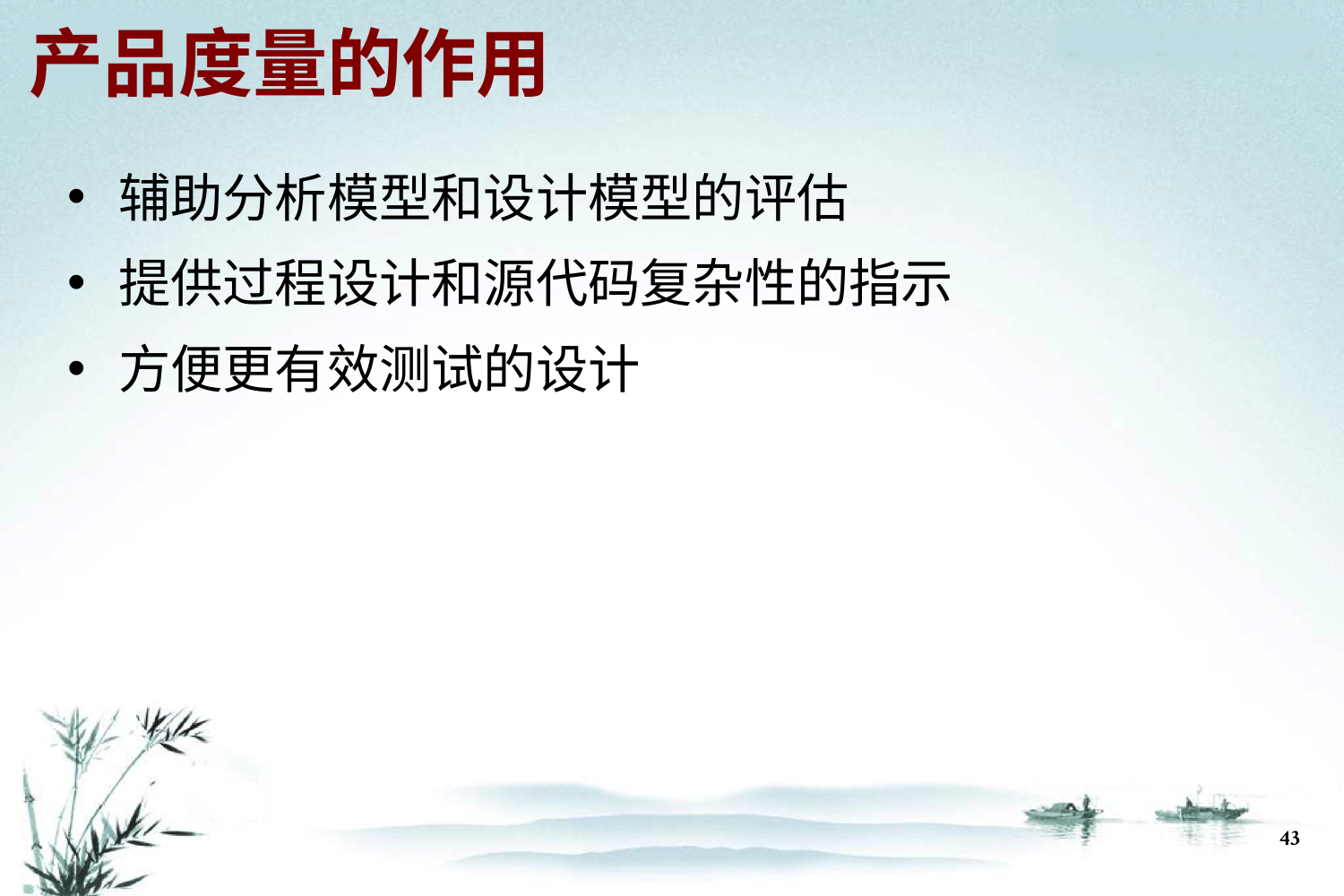

# 产品度量的作用
辅助分析模型和设计模型的评估
提供过程设计和源代码复杂性的指示
方便更有效测试的设计
43